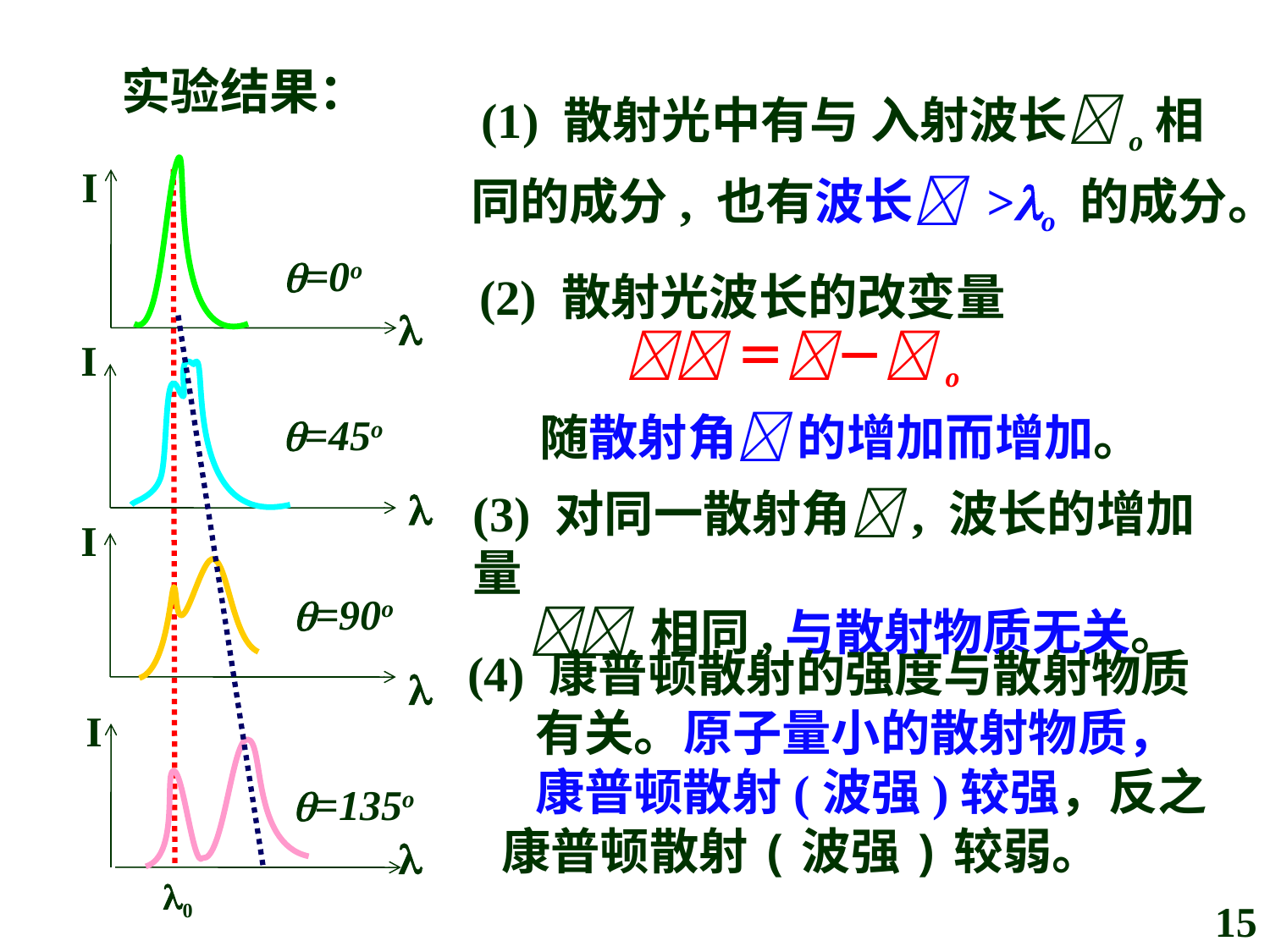

实验结果：
 (1) 散射光中有与 入射波长λo相同的成分, 也有波长λ >λo 的成分。

I

θ=0o
λ

 (2) 散射光波长的改变量
              Δλ＝λ－λo
         随散射角θ 的增加而增加。

I

θ=45o
λ

(3) 对同一散射角θ, 波长的增加量
     Δλ 相同,与散射物质无关。
I

θ=90o
λ

(4) 康普顿散射的强度与散射物质
     有关。原子量小的散射物质，
     康普顿散射(波强)较强，反之
  康普顿散射(波强)较弱。
I

θ=135o
λ

λ0
15